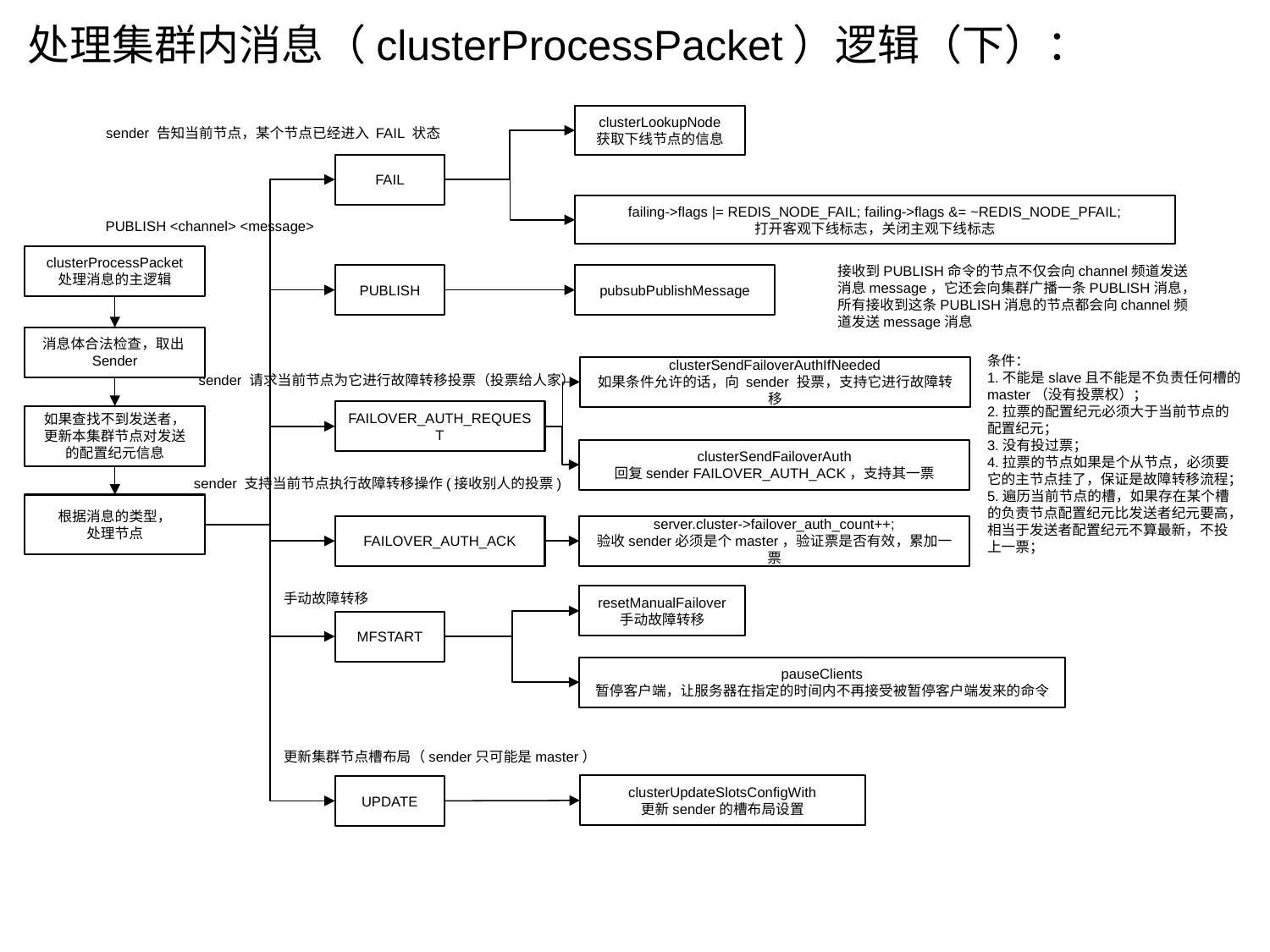

处理集群内消息（clusterProcessPacket）逻辑（下）：
clusterLookupNode
获取下线节点的信息
sender 告知当前节点，某个节点已经进入 FAIL 状态
FAIL
failing->flags |= REDIS_NODE_FAIL; failing->flags &= ~REDIS_NODE_PFAIL;
打开客观下线标志，关闭主观下线标志
PUBLISH <channel> <message>
clusterProcessPacket
处理消息的主逻辑
接收到PUBLISH命令的节点不仅会向channel频道发送消息message，它还会向集群广播一条PUBLISH消息，所有接收到这条PUBLISH消息的节点都会向channel频道发送message消息
PUBLISH
pubsubPublishMessage
消息体合法检查，取出Sender
条件：
1.不能是slave且不能是不负责任何槽的master（没有投票权）；
2.拉票的配置纪元必须大于当前节点的配置纪元；
3.没有投过票；
4.拉票的节点如果是个从节点，必须要它的主节点挂了，保证是故障转移流程；
5.遍历当前节点的槽，如果存在某个槽的负责节点配置纪元比发送者纪元要高，相当于发送者配置纪元不算最新，不投上一票；
clusterSendFailoverAuthIfNeeded
如果条件允许的话，向 sender 投票，支持它进行故障转移
sender 请求当前节点为它进行故障转移投票（投票给人家）
FAILOVER_AUTH_REQUEST
如果查找不到发送者，更新本集群节点对发送的配置纪元信息
clusterSendFailoverAuth
回复sender FAILOVER_AUTH_ACK，支持其一票
sender 支持当前节点执行故障转移操作(接收别人的投票)
根据消息的类型，
处理节点
FAILOVER_AUTH_ACK
server.cluster->failover_auth_count++;
验收sender必须是个master，验证票是否有效，累加一票
手动故障转移
resetManualFailover
手动故障转移
MFSTART
pauseClients
暂停客户端，让服务器在指定的时间内不再接受被暂停客户端发来的命令
更新集群节点槽布局（sender只可能是master）
clusterUpdateSlotsConfigWith
更新sender的槽布局设置
UPDATE